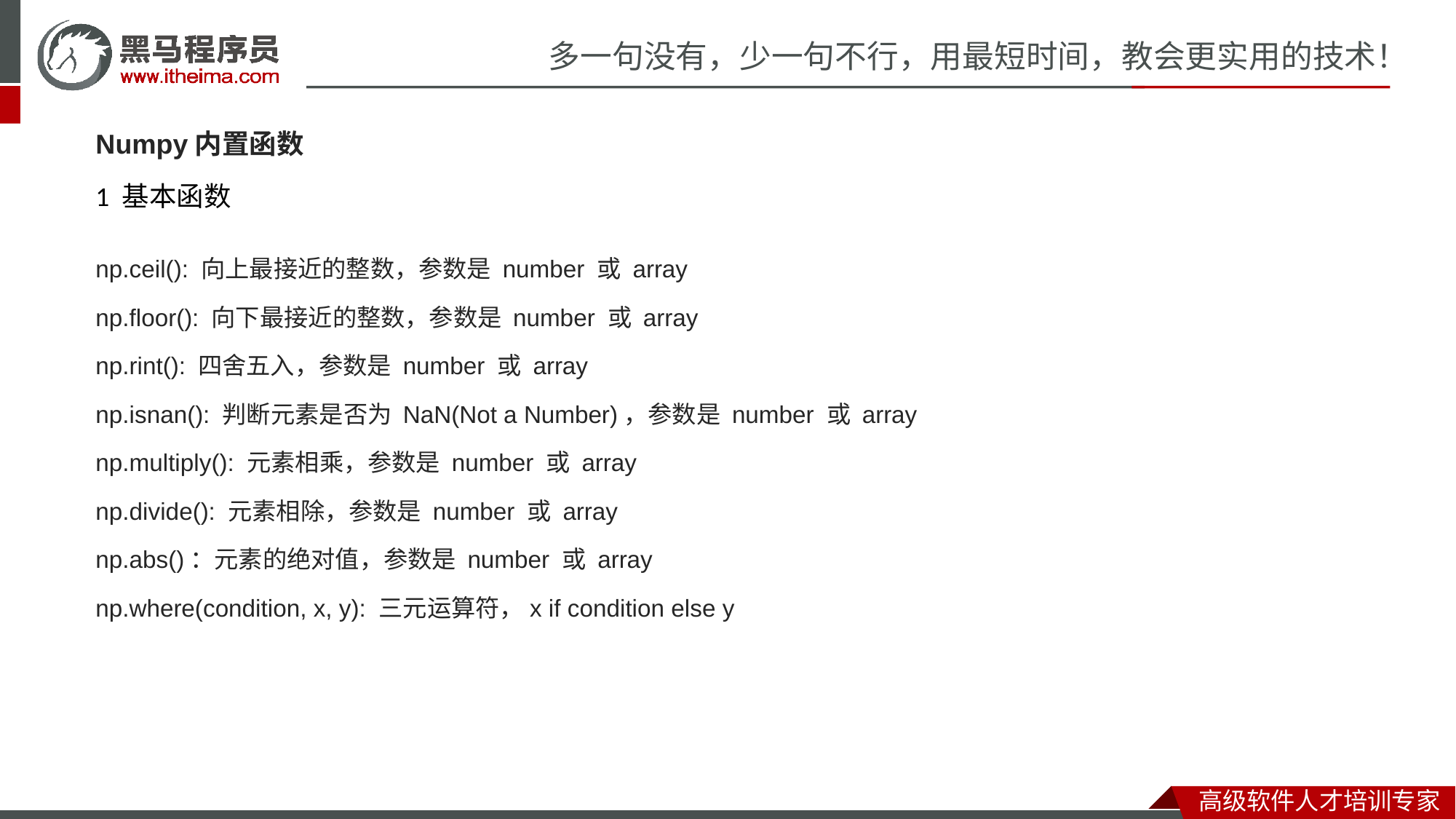

Numpy内置函数
1 基本函数

np.ceil(): 向上最接近的整数，参数是 number 或 array
np.floor(): 向下最接近的整数，参数是 number 或 array
np.rint(): 四舍五入，参数是 number 或 array
np.isnan(): 判断元素是否为 NaN(Not a Number)，参数是 number 或 array
np.multiply(): 元素相乘，参数是 number 或 array
np.divide(): 元素相除，参数是 number 或 array
np.abs()：元素的绝对值，参数是 number 或 array
np.where(condition, x, y): 三元运算符，x if condition else y